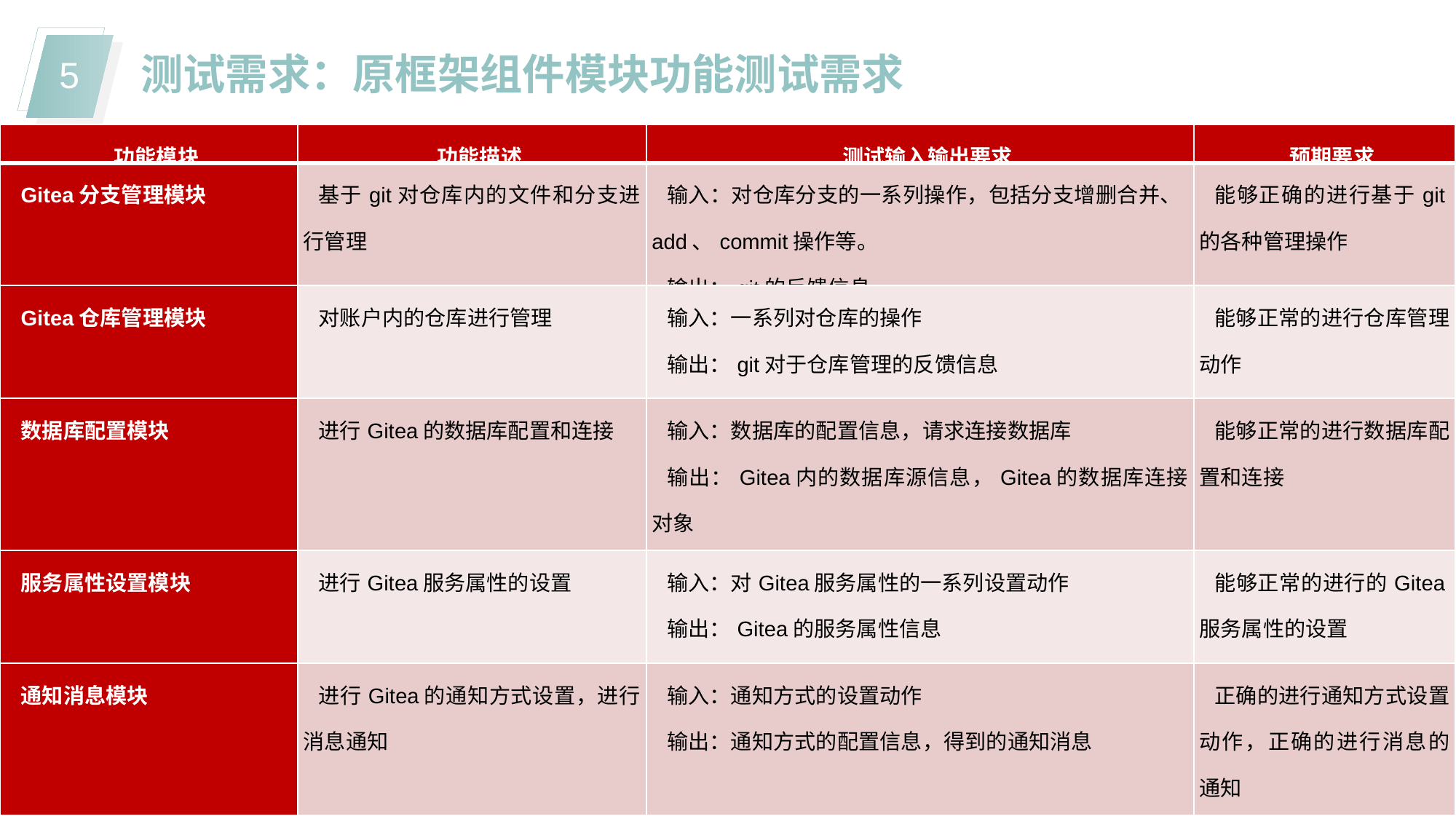

测试需求：原框架组件模块功能测试需求

| 功能模块 | 功能描述 | 测试输入输出要求 | 预期要求 |
| --- | --- | --- | --- |
| Gitea分支管理模块 | 基于git对仓库内的文件和分支进行管理 | 输入：对仓库分支的一系列操作，包括分支增删合并、add、commit操作等。 输出：git的反馈信息 | 能够正确的进行基于git的各种管理操作 |
| Gitea仓库管理模块 | 对账户内的仓库进行管理 | 输入：一系列对仓库的操作 输出：git对于仓库管理的反馈信息 | 能够正常的进行仓库管理动作 |
| 数据库配置模块 | 进行Gitea的数据库配置和连接 | 输入：数据库的配置信息，请求连接数据库 输出：Gitea内的数据库源信息，Gitea的数据库连接对象 | 能够正常的进行数据库配置和连接 |
| 服务属性设置模块 | 进行Gitea服务属性的设置 | 输入：对Gitea服务属性的一系列设置动作 输出：Gitea的服务属性信息 | 能够正常的进行的Gitea服务属性的设置 |
| 通知消息模块 | 进行Gitea的通知方式设置，进行消息通知 | 输入：通知方式的设置动作 输出：通知方式的配置信息，得到的通知消息 | 正确的进行通知方式设置动作，正确的进行消息的通知 |